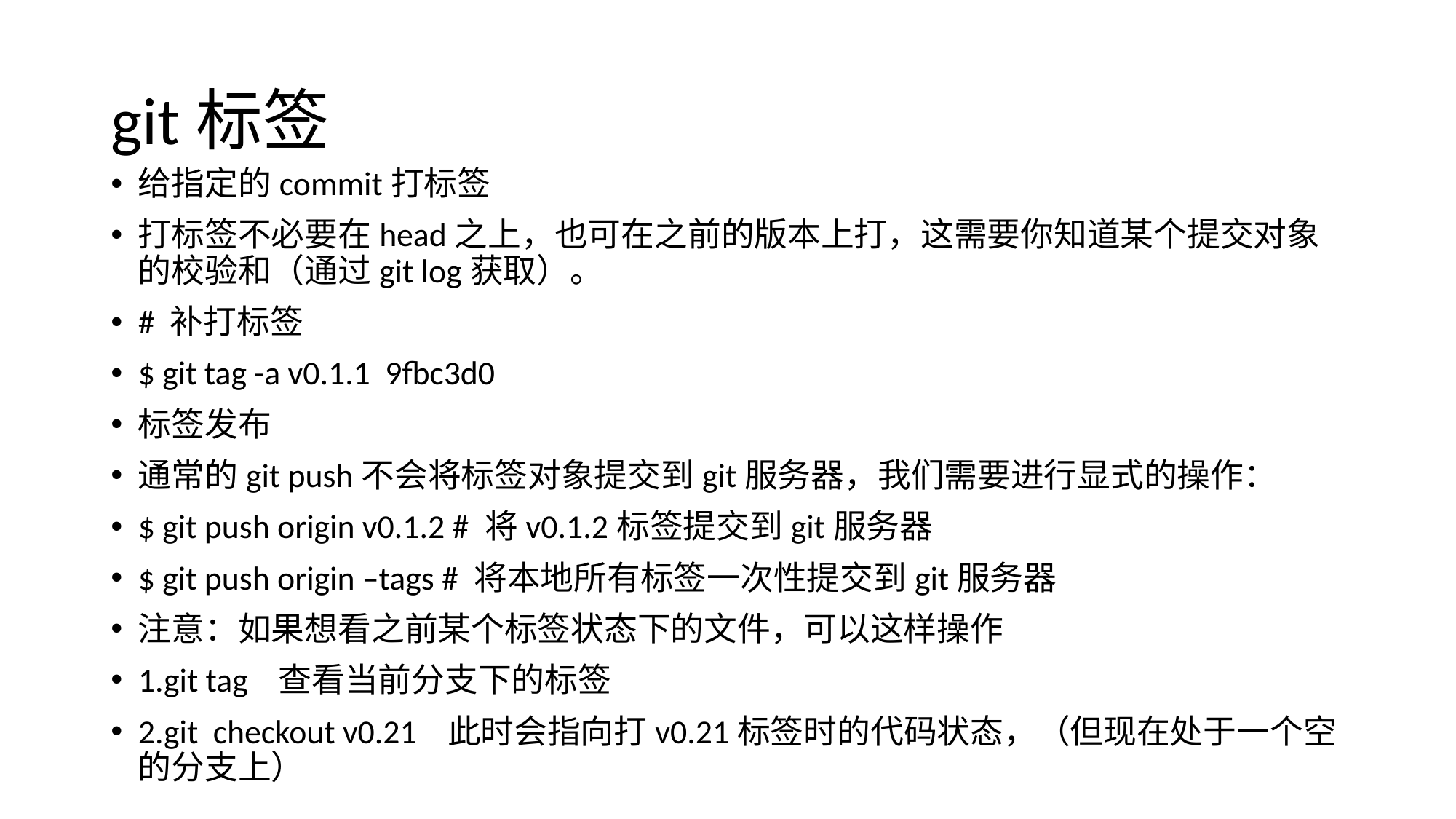

# git标签
给指定的commit打标签
打标签不必要在head之上，也可在之前的版本上打，这需要你知道某个提交对象的校验和（通过git log获取）。
# 补打标签
$ git tag -a v0.1.1  9fbc3d0
标签发布
通常的git push不会将标签对象提交到git服务器，我们需要进行显式的操作：
$ git push origin v0.1.2 # 将v0.1.2标签提交到git服务器
$ git push origin –tags # 将本地所有标签一次性提交到git服务器
注意：如果想看之前某个标签状态下的文件，可以这样操作
1.git tag   查看当前分支下的标签
2.git  checkout v0.21   此时会指向打v0.21标签时的代码状态，（但现在处于一个空的分支上）